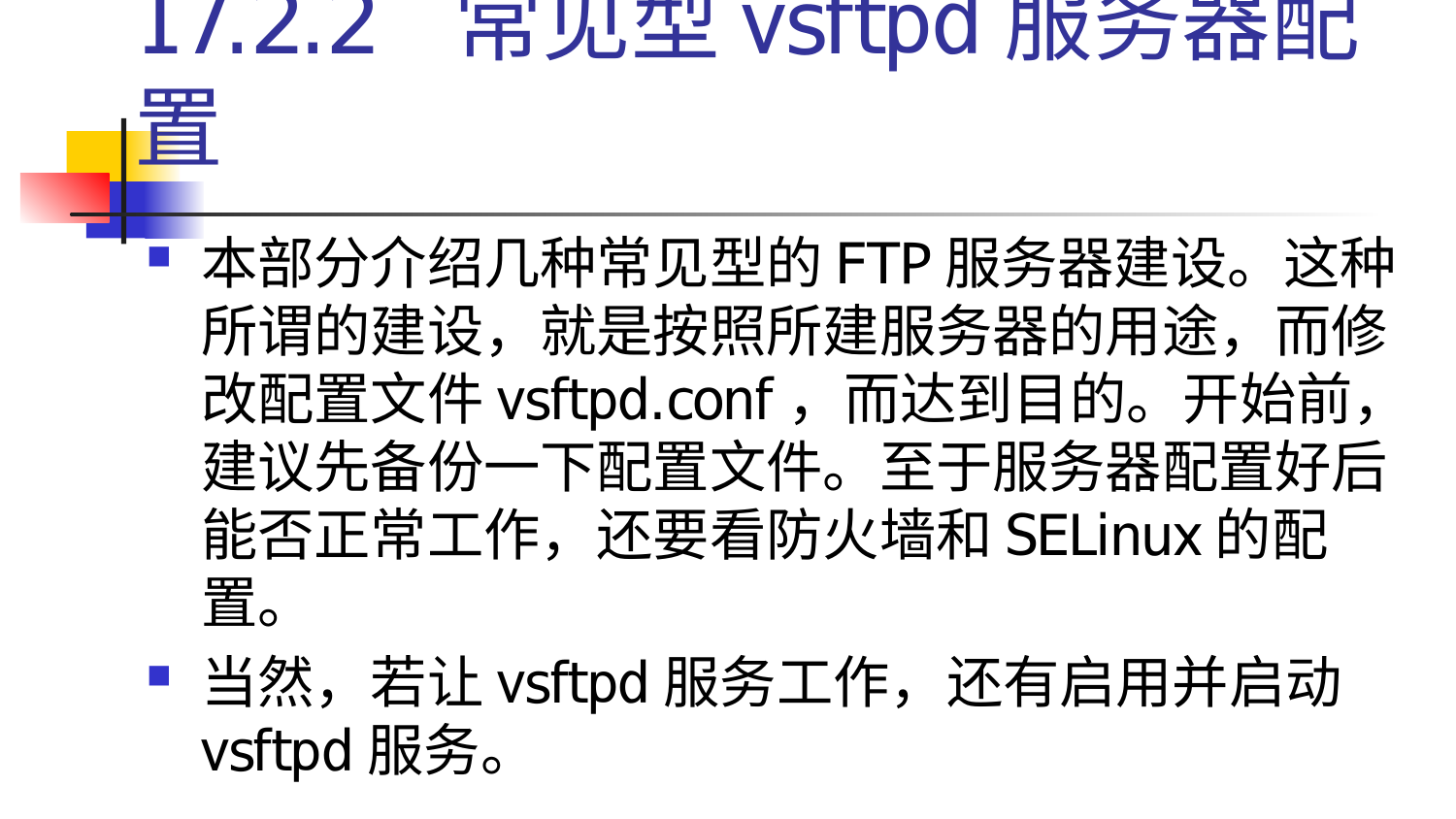

# 17.2.2  常见型vsftpd服务器配置
本部分介绍几种常见型的FTP服务器建设。这种所谓的建设，就是按照所建服务器的用途，而修改配置文件vsftpd.conf，而达到目的。开始前，建议先备份一下配置文件。至于服务器配置好后能否正常工作，还要看防火墙和SELinux的配置。
当然，若让vsftpd服务工作，还有启用并启动vsftpd服务。